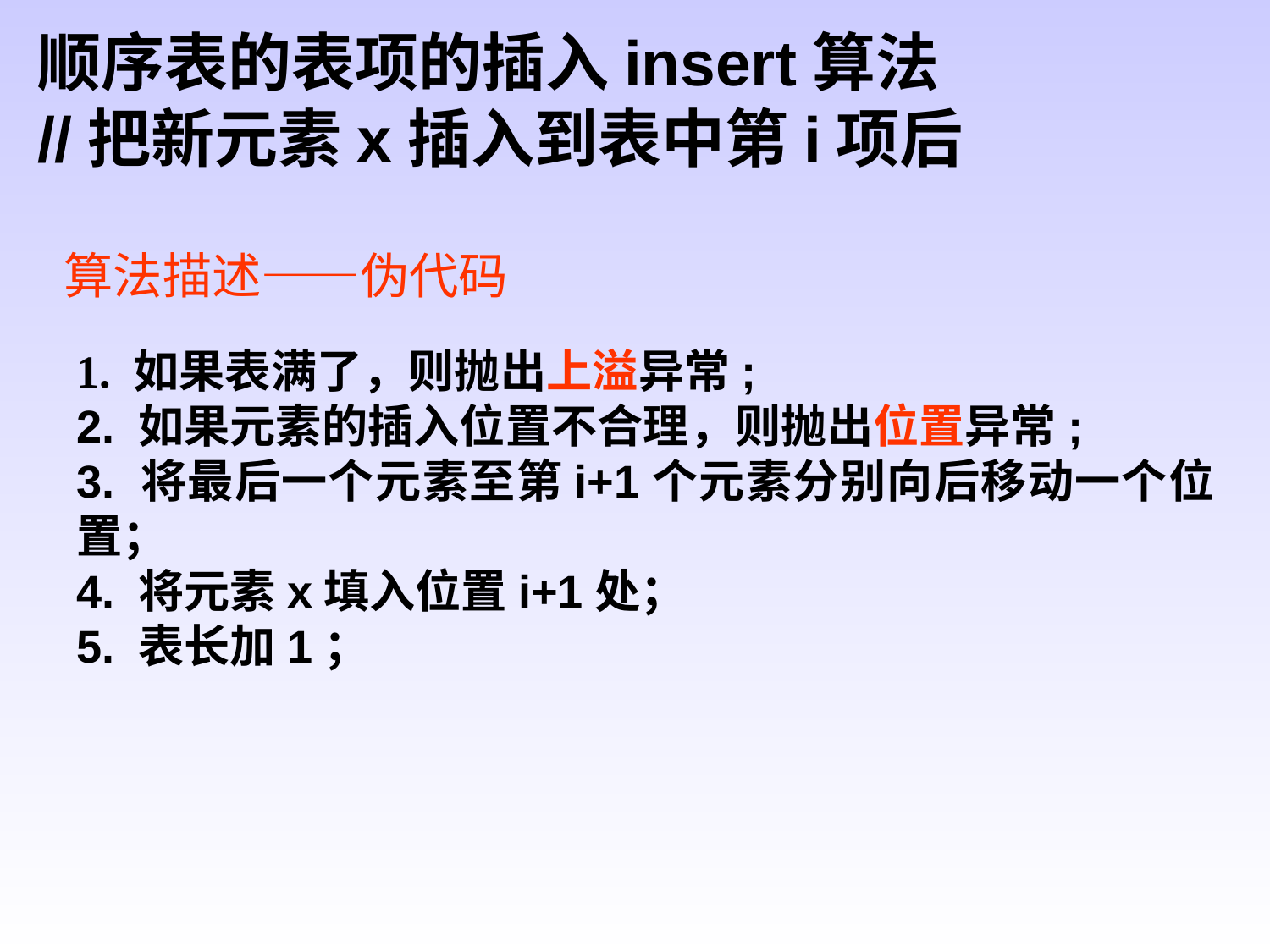

顺序表的表项的插入insert算法
//把新元素x插入到表中第i项后
算法描述——伪代码
1. 如果表满了，则抛出上溢异常;
2. 如果元素的插入位置不合理，则抛出位置异常;
3. 将最后一个元素至第i+1个元素分别向后移动一个位置；
4. 将元素x填入位置i+1处；
5. 表长加1；